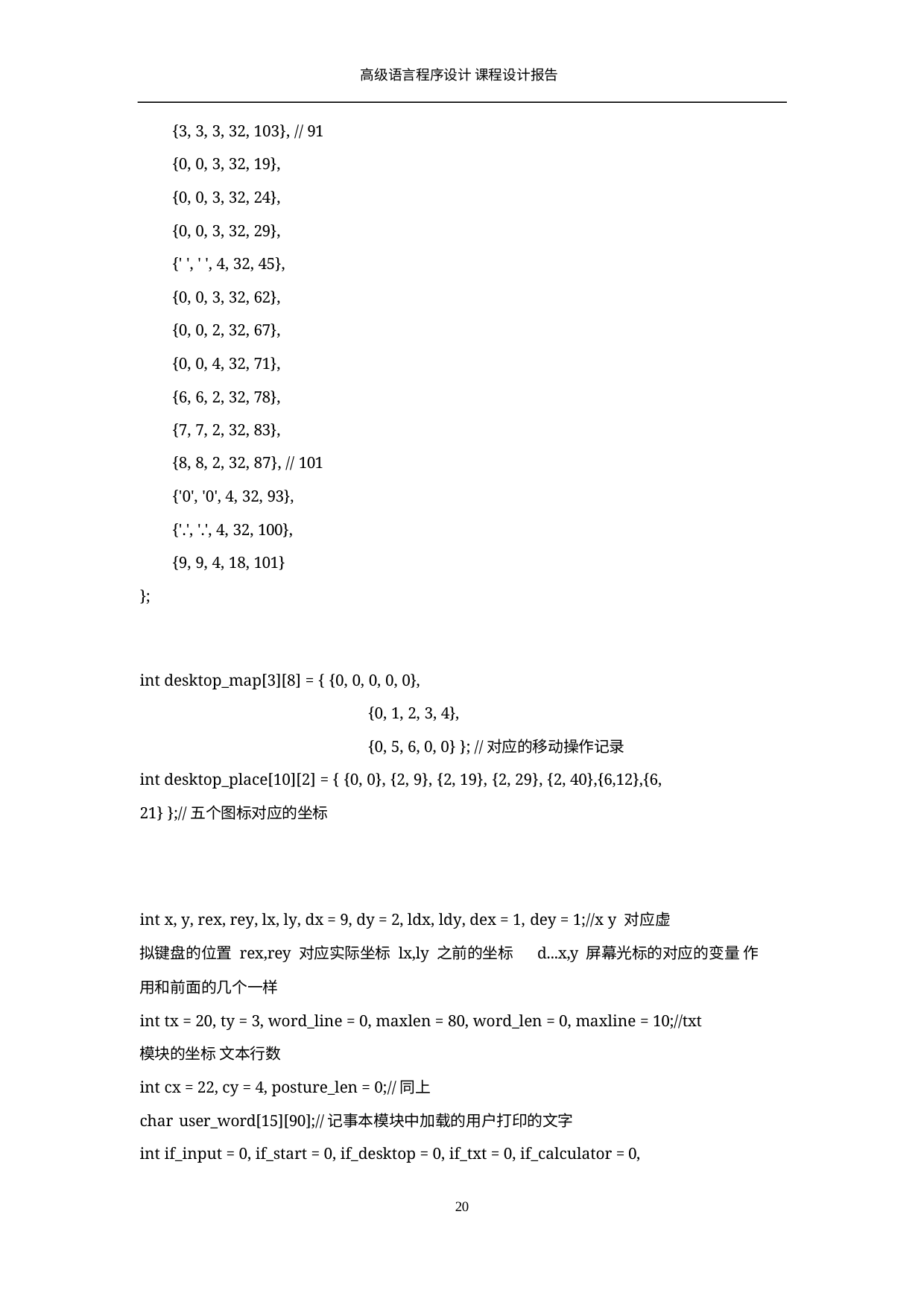

高级语言程序设计 课程设计报告

{3, 3, 3, 32, 103}, // 91

{0, 0, 3, 32, 19},

{0, 0, 3, 32, 24},

{0, 0, 3, 32, 29},

{' ', ' ', 4, 32, 45},

{0, 0, 3, 32, 62},

{0, 0, 2, 32, 67},

{0, 0, 4, 32, 71},

{6, 6, 2, 32, 78},

{7, 7, 2, 32, 83},

{8, 8, 2, 32, 87}, // 101

{'0', '0', 4, 32, 93},

{'.', '.', 4, 32, 100},

{9, 9, 4, 18, 101}

};
int desktop_map[3][8] = { {0, 0, 0, 0, 0},

{0, 1, 2, 3, 4},

{0, 5, 6, 0, 0} }; //对应的移动操作记录

int desktop_place[10][2] = { {0, 0}, {2, 9}, {2, 19}, {2, 29}, {2, 40},{6,12},{6,

21} };//五个图标对应的坐标
int x, y, rex, rey, lx, ly, dx = 9, dy = 2, ldx, ldy, dex = 1, dey = 1;//x y 对应虚
拟键盘的位置 rex,rey 对应实际坐标 lx,ly 之前的坐标	d...x,y 屏幕光标的对应的变量 作用和前面的几个一样

int tx = 20, ty = 3, word_line = 0, maxlen = 80, word_len = 0, maxline = 10;//txt

模块的坐标 文本行数

int cx = 22, cy = 4, posture_len = 0;//同上

char user_word[15][90];//记事本模块中加载的用户打印的文字

int if_input = 0, if_start = 0, if_desktop = 0, if_txt = 0, if_calculator = 0,
20